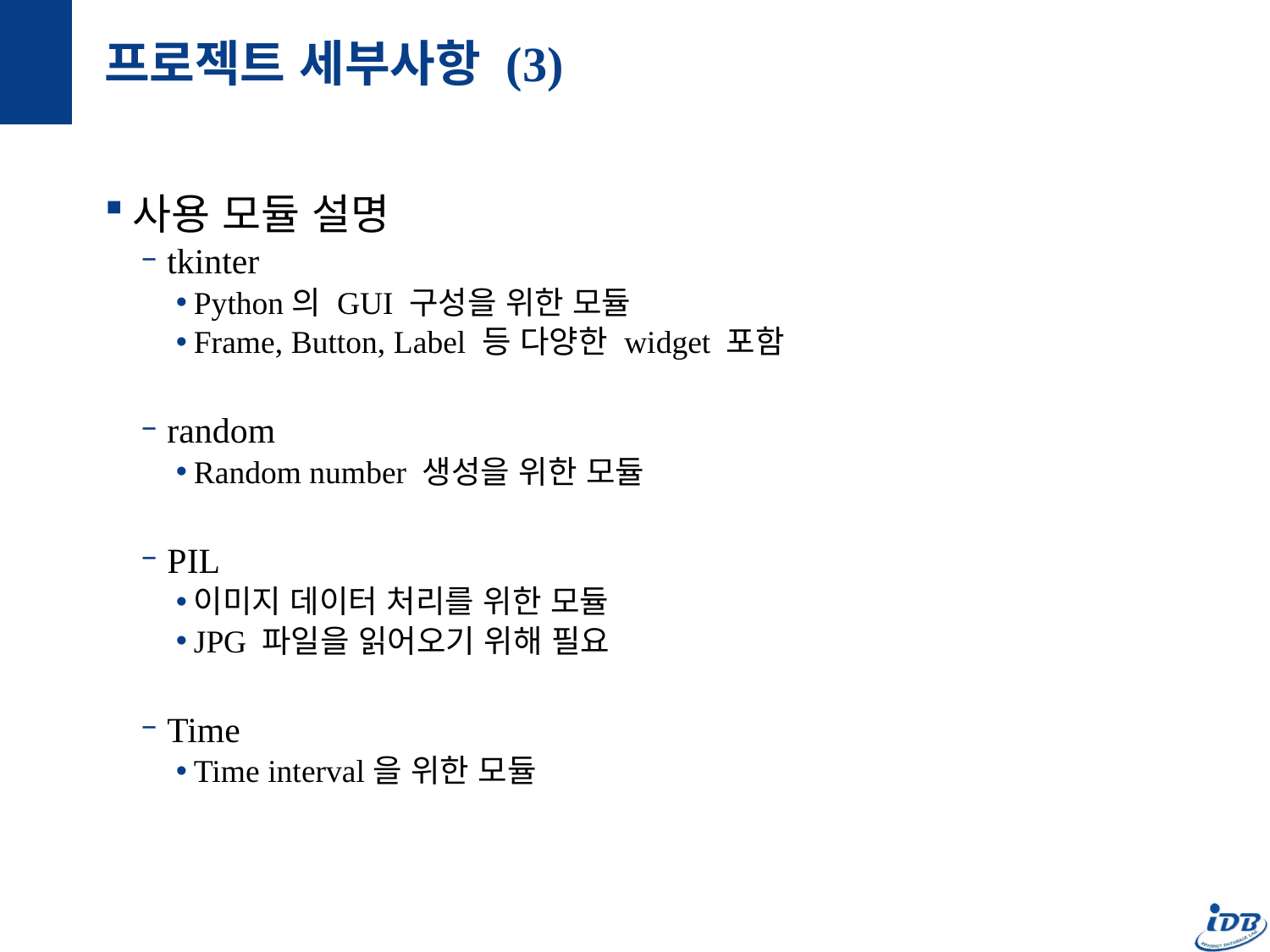

# 프로젝트 세부사항 (3)
사용 모듈 설명
tkinter
Python의 GUI 구성을 위한 모듈
Frame, Button, Label 등 다양한 widget 포함

random
Random number 생성을 위한 모듈

PIL
이미지 데이터 처리를 위한 모듈
JPG 파일을 읽어오기 위해 필요

Time
Time interval을 위한 모듈